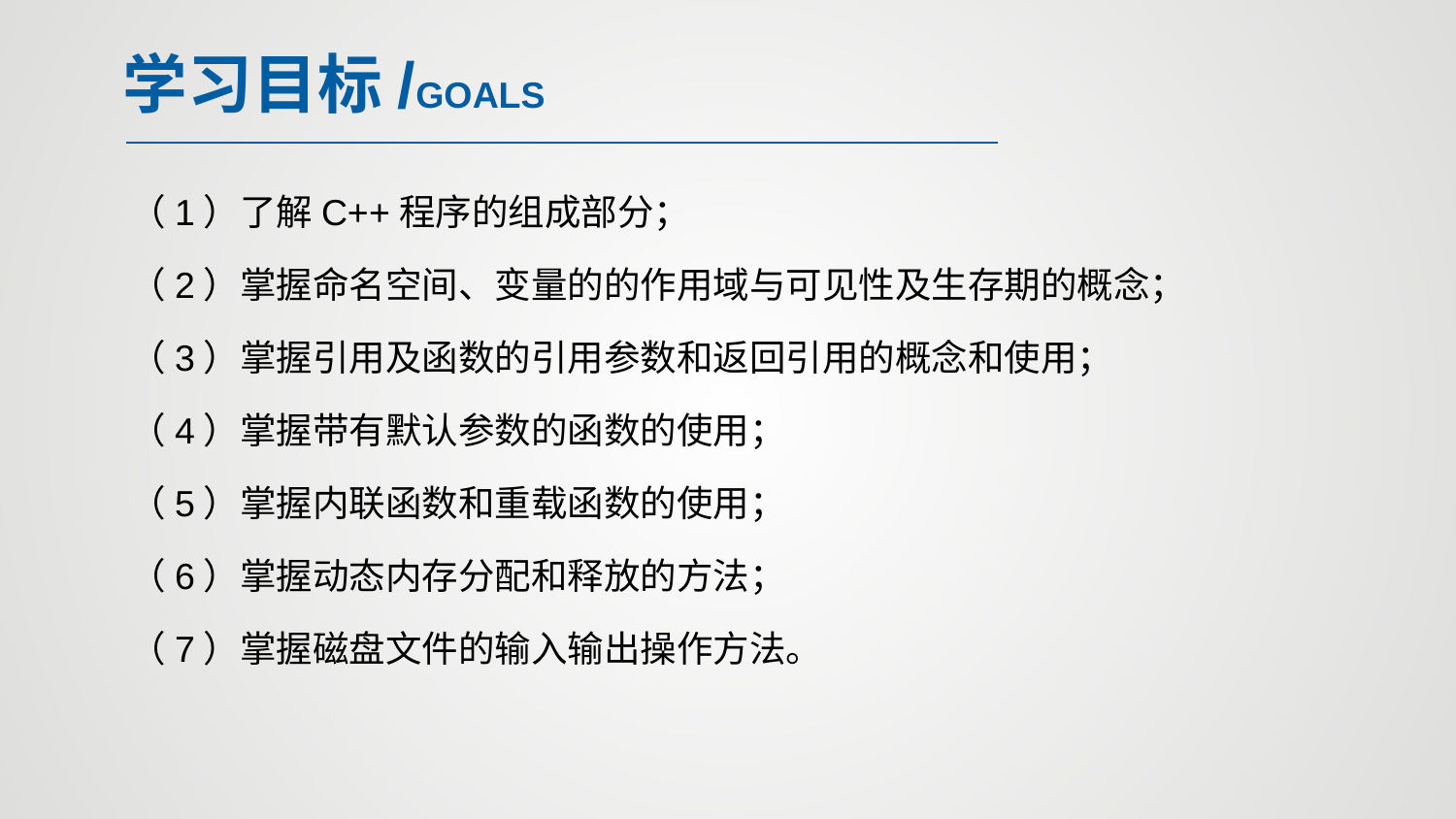

学习目标/GOALS
（1）了解C++程序的组成部分；
（2）掌握命名空间、变量的的作用域与可见性及生存期的概念；
（3）掌握引用及函数的引用参数和返回引用的概念和使用；
（4）掌握带有默认参数的函数的使用；
（5）掌握内联函数和重载函数的使用；
（6）掌握动态内存分配和释放的方法；
（7）掌握磁盘文件的输入输出操作方法。